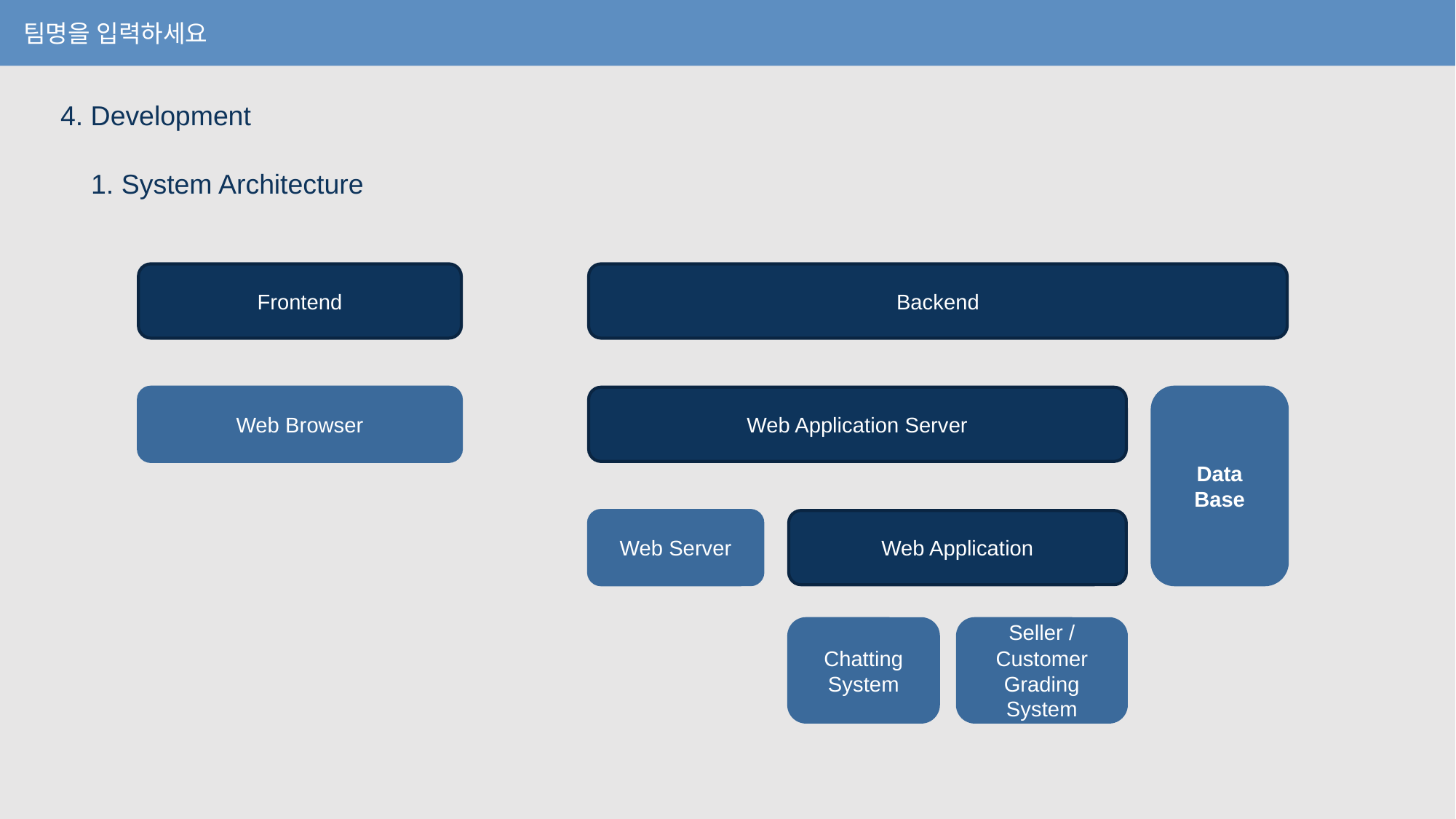

팀명을 입력하세요
4. Development
1. System Architecture
Frontend
Backend
Web Browser
Data Base
Web Application Server
Web Application
Web Server
Seller / Customer
Grading System
Chatting
System